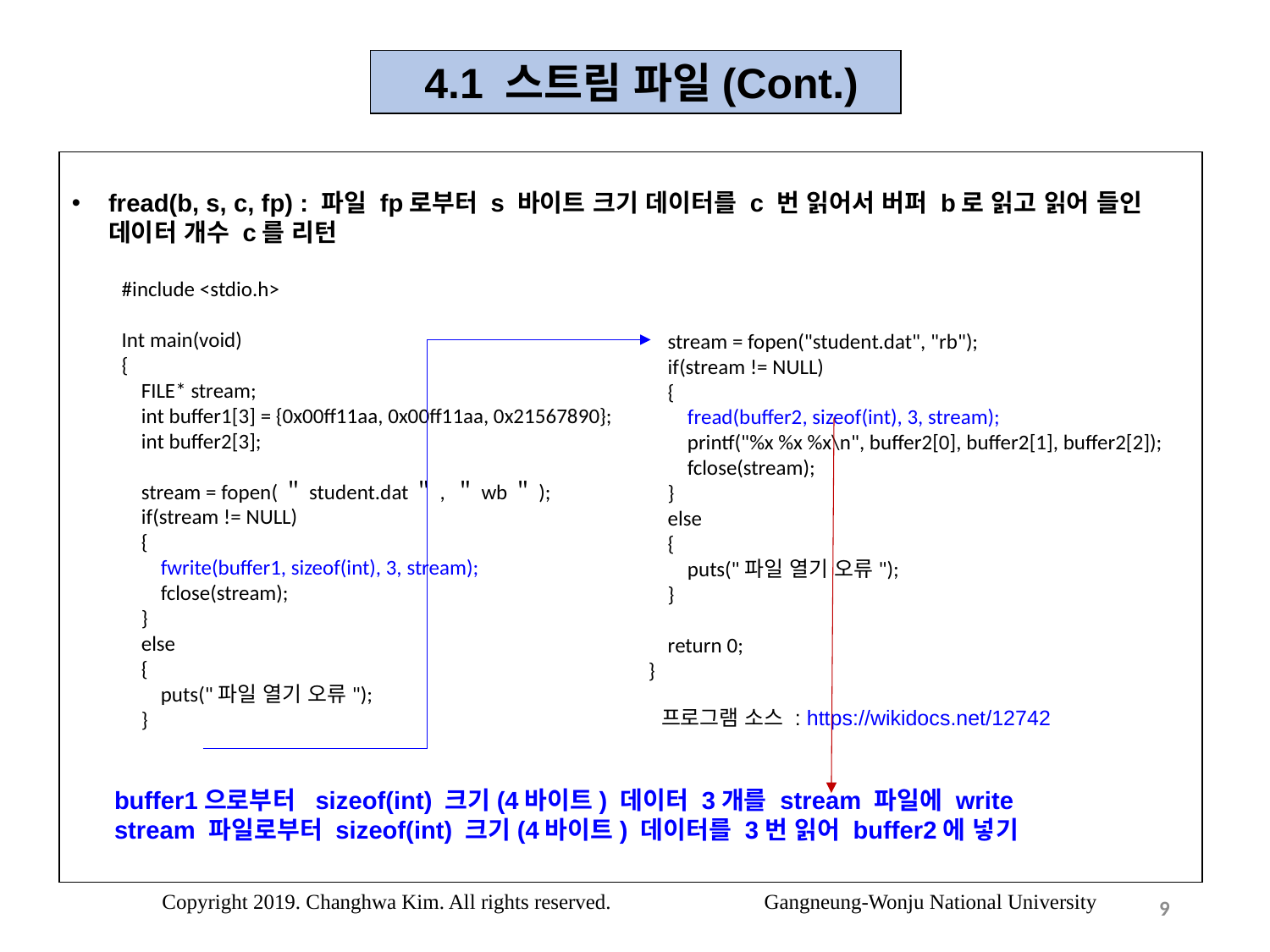

4.1 스트림 파일(Cont.)

fread(b, s, c, fp) : 파일 fp로부터 s 바이트 크기 데이터를 c 번 읽어서 버퍼 b로 읽고 읽어 들인 데이터 개수 c를 리턴
#include <stdio.h>

Int main(void)
{
    FILE* stream;
    int buffer1[3] = {0x00ff11aa, 0x00ff11aa, 0x21567890};
    int buffer2[3];

    stream = fopen(＂student.dat＂, ＂wb＂);
    if(stream != NULL)
    {
        fwrite(buffer1, sizeof(int), 3, stream);
        fclose(stream);
    }
    else
    {
        puts("파일 열기 오류");
    }

    stream = fopen("student.dat", "rb");
    if(stream != NULL)
    {
        fread(buffer2, sizeof(int), 3, stream);
        printf("%x %x %x\n", buffer2[0], buffer2[1], buffer2[2]);
        fclose(stream);
    }
    else
    {
        puts("파일 열기 오류");
    }

    return 0;
}
프로그램 소스 : https://wikidocs.net/12742
buffer1으로부터  sizeof(int) 크기(4바이트) 데이터 3개를 stream 파일에 write
stream 파일로부터 sizeof(int) 크기(4바이트) 데이터를 3번 읽어 buffer2에 넣기
Copyright 2019. Changhwa Kim. All rights reserved.                             Gangneung-Wonju National University
9